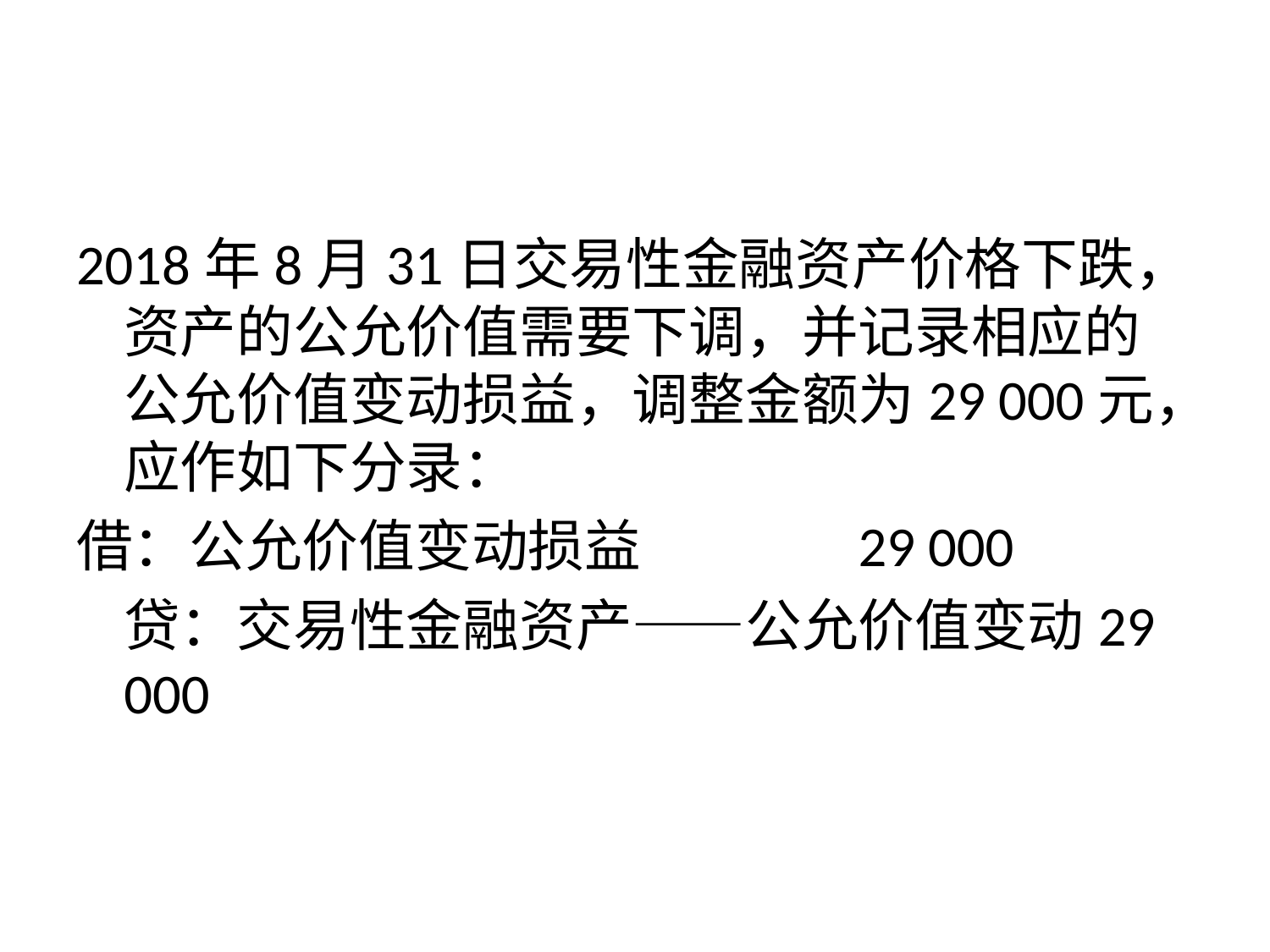

#
2018年8月31日交易性金融资产价格下跌，资产的公允价值需要下调，并记录相应的公允价值变动损益，调整金额为29 000元，应作如下分录：
借：公允价值变动损益                29 000
	贷：交易性金融资产——公允价值变动29 000